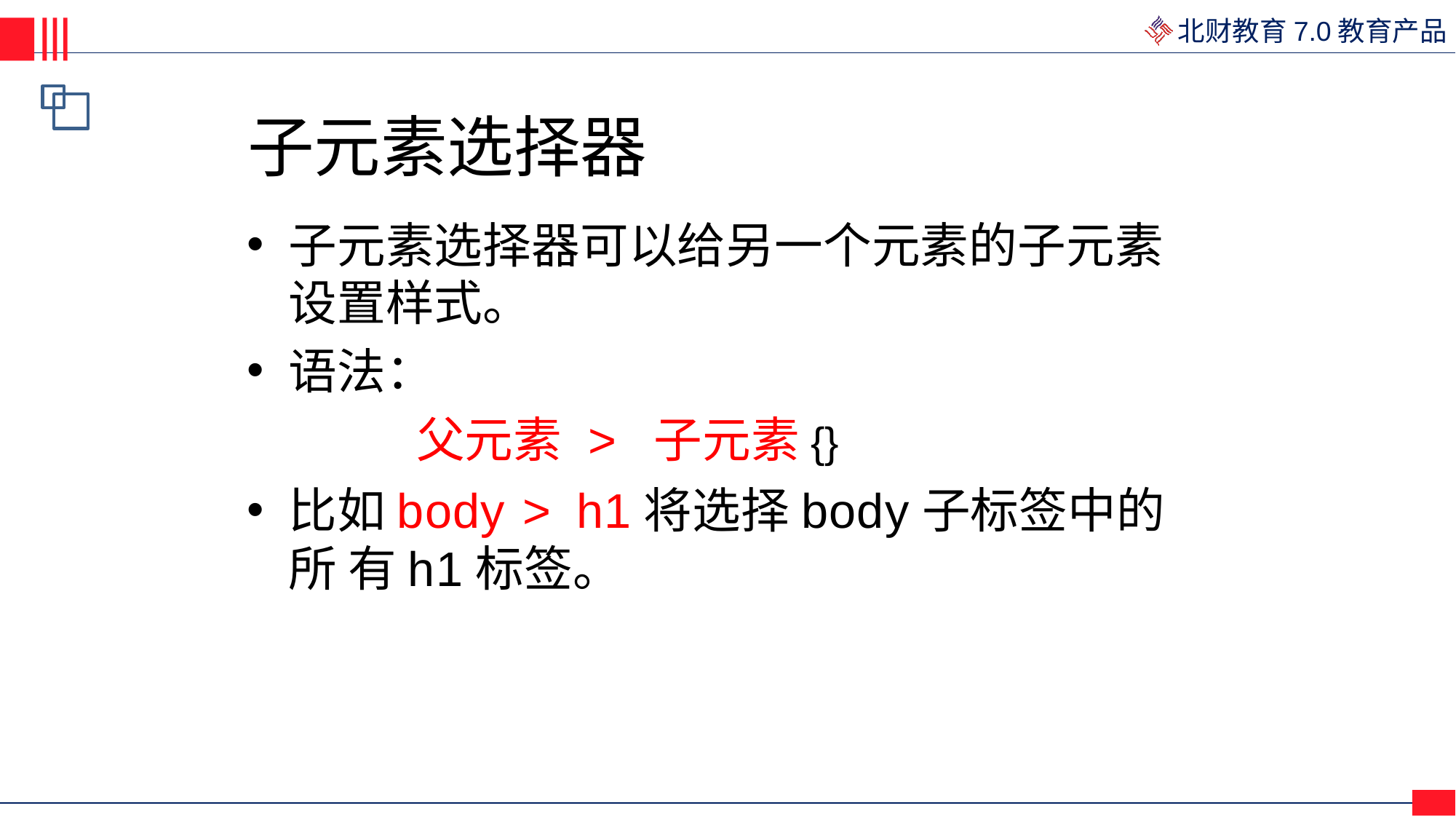

# 子元素选择器
子元素选择器可以给另一个元素的子元素 设置样式。
语法：
父元素 > 子元素{}
比如body > h1将选择body子标签中的所 有h1标签。